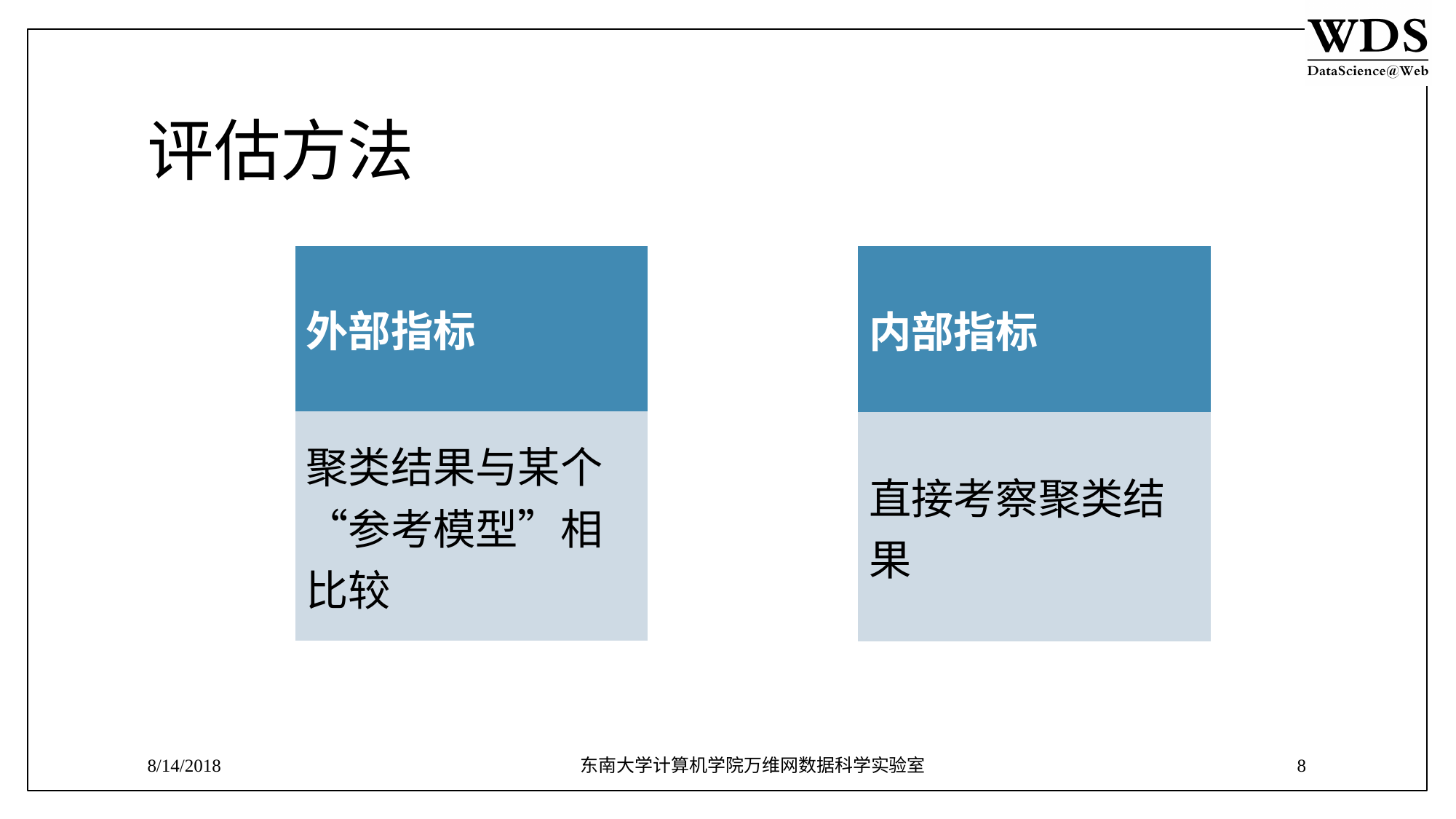

# 评估方法
| 外部指标 |
| --- |
| 聚类结果与某个“参考模型”相比较 |
| 内部指标 |
| --- |
| 直接考察聚类结果 |
8/14/2018
东南大学计算机学院万维网数据科学实验室
8